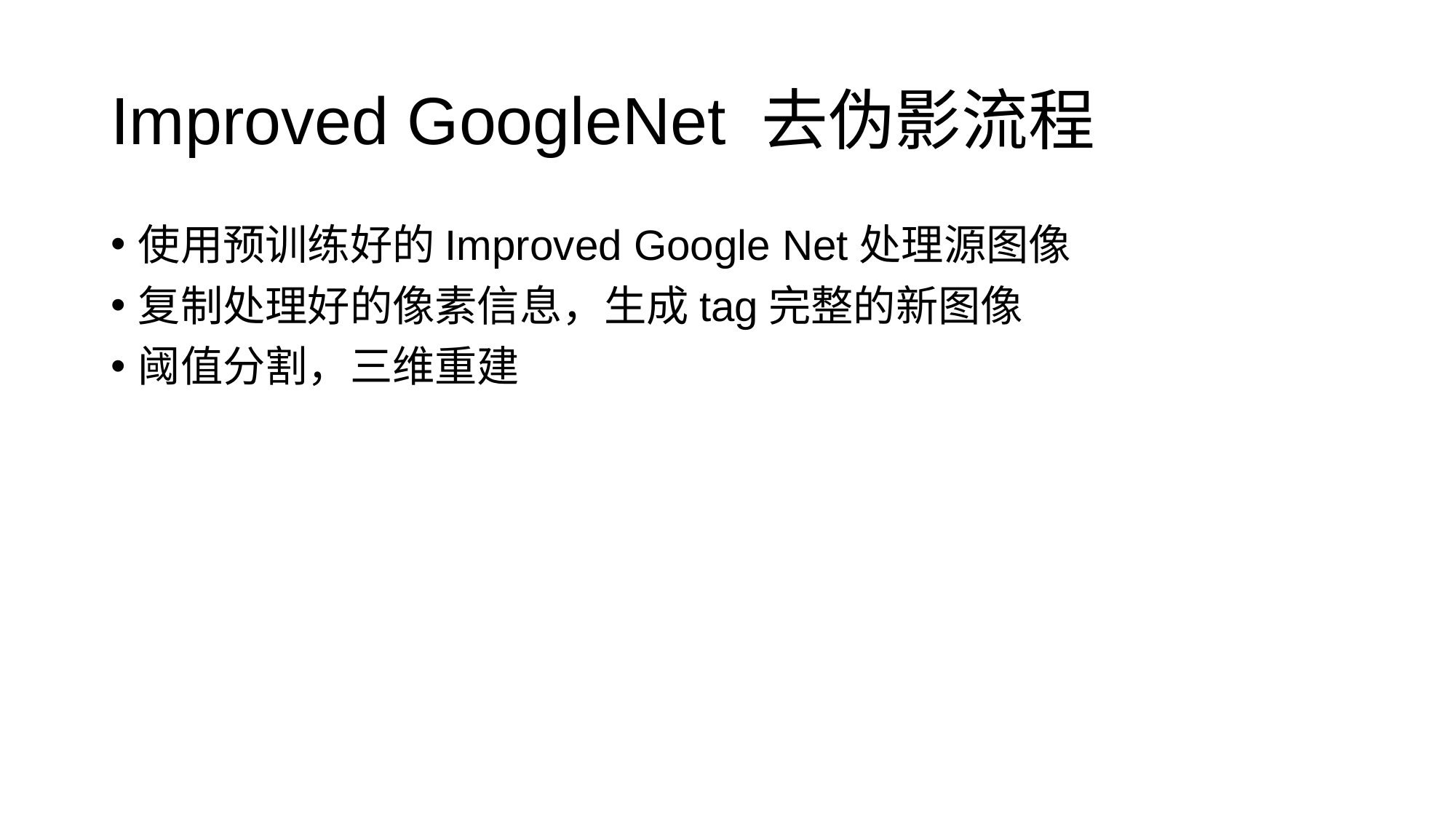

# Improved GoogleNet 去伪影流程
使用预训练好的Improved Google Net处理源图像
复制处理好的像素信息，生成tag完整的新图像
阈值分割，三维重建